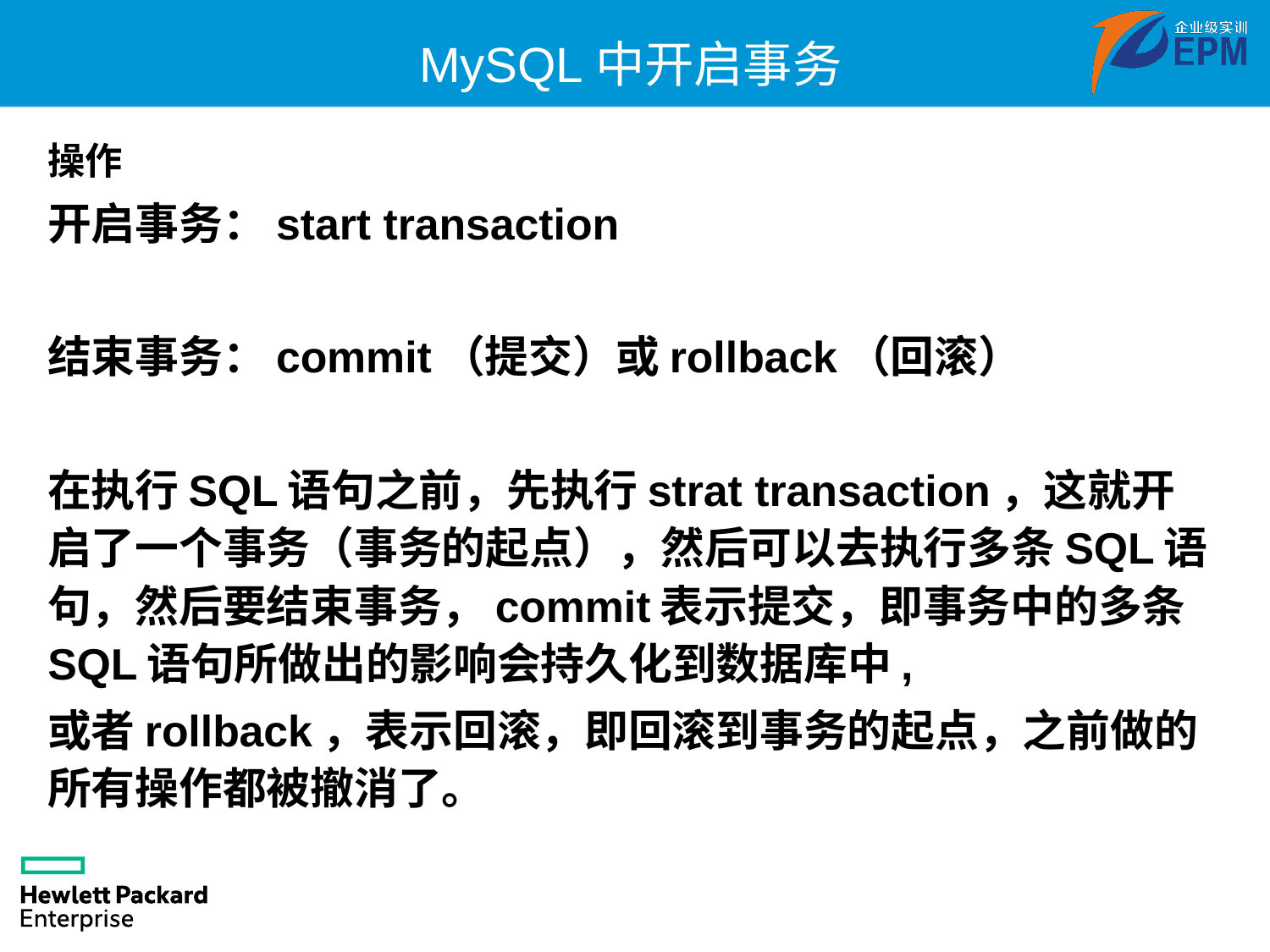

# MySQL中开启事务
操作
开启事务：start transaction

结束事务：commit（提交）或rollback（回滚）

在执行SQL语句之前，先执行strat transaction，这就开启了一个事务（事务的起点），然后可以去执行多条SQL语句，然后要结束事务，commit表示提交，即事务中的多条SQL语句所做出的影响会持久化到数据库中,
或者rollback，表示回滚，即回滚到事务的起点，之前做的所有操作都被撤消了。